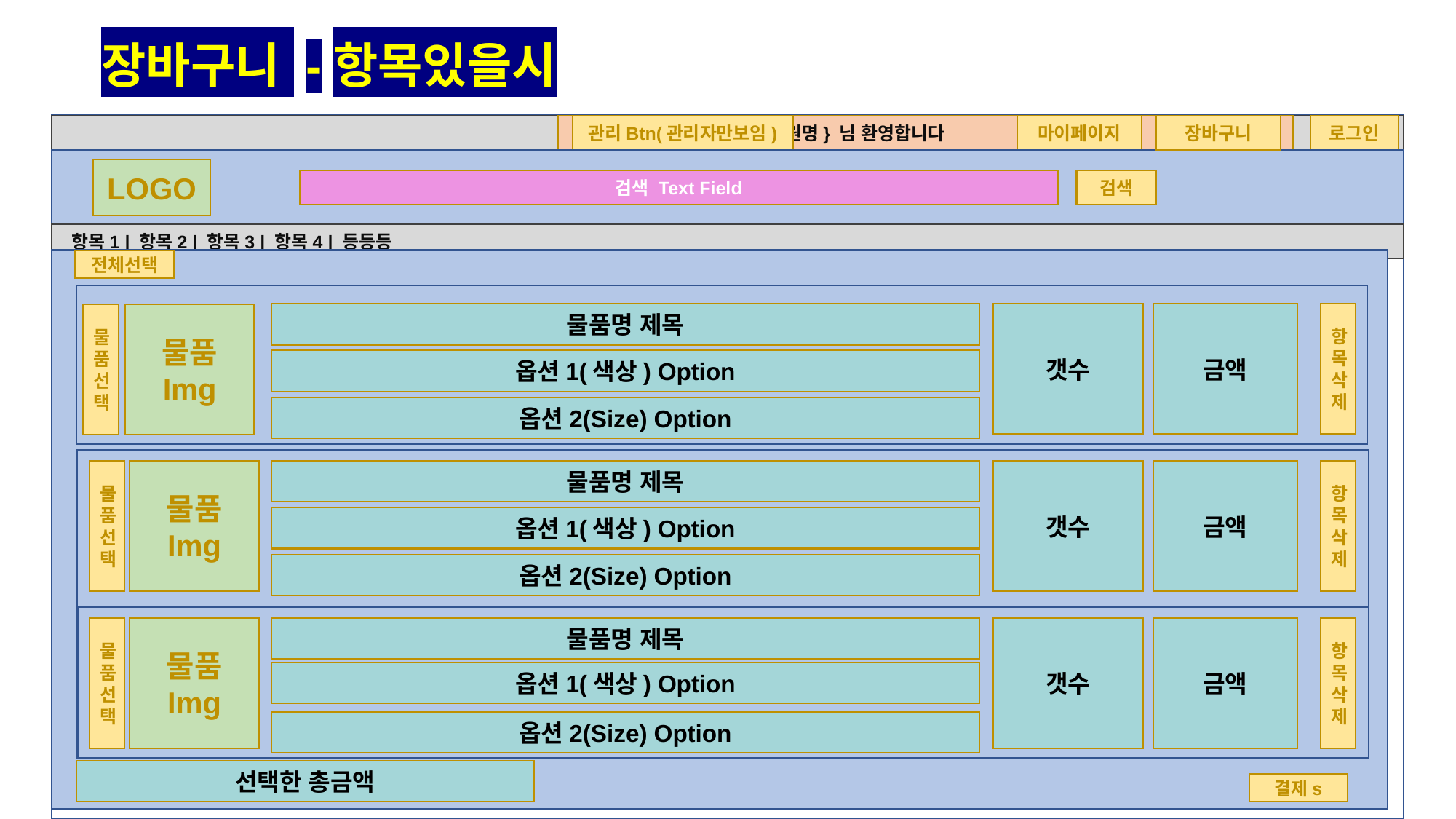

장바구니 -항목있을시

                                     {회원명} 님 환영합니다
관리Btn(관리자만보임)
마이페이지
장바구니
로그인

LOGO
검색
검색 Text Field
 항목1 | 항목2 | 항목3 | 항목4 | 등등등

전체선택

갯수
물품명 제목
금액
항목삭제
물품
Img
물품선택
옵션1(색상) Option
옵션2(Size) Option

갯수
물품명 제목
금액
물품선택
항목삭제
물품
Img
옵션1(색상) Option
옵션2(Size) Option

갯수
물품명 제목
금액
물품선택
항목삭제
물품
Img
옵션1(색상) Option
옵션2(Size) Option
선택한 총금액
결제s